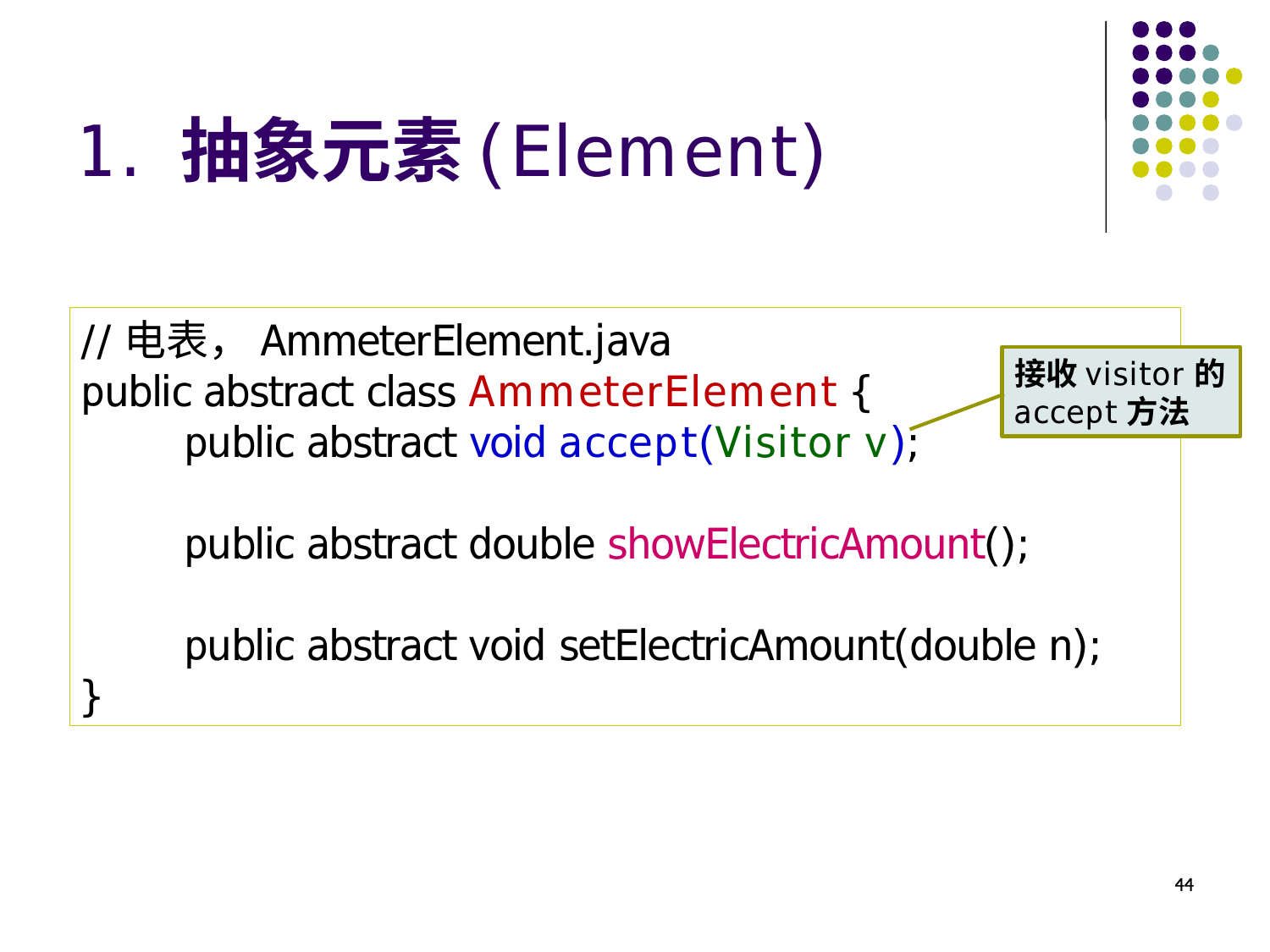

# 1. 抽象元素(Element)
//电表，AmmeterElement.java
public abstract class AmmeterElement {
   public abstract void accept(Visitor v);

   public abstract double showElectricAmount();

   public abstract void setElectricAmount(double n);
}
接收visitor的 accept方法
44